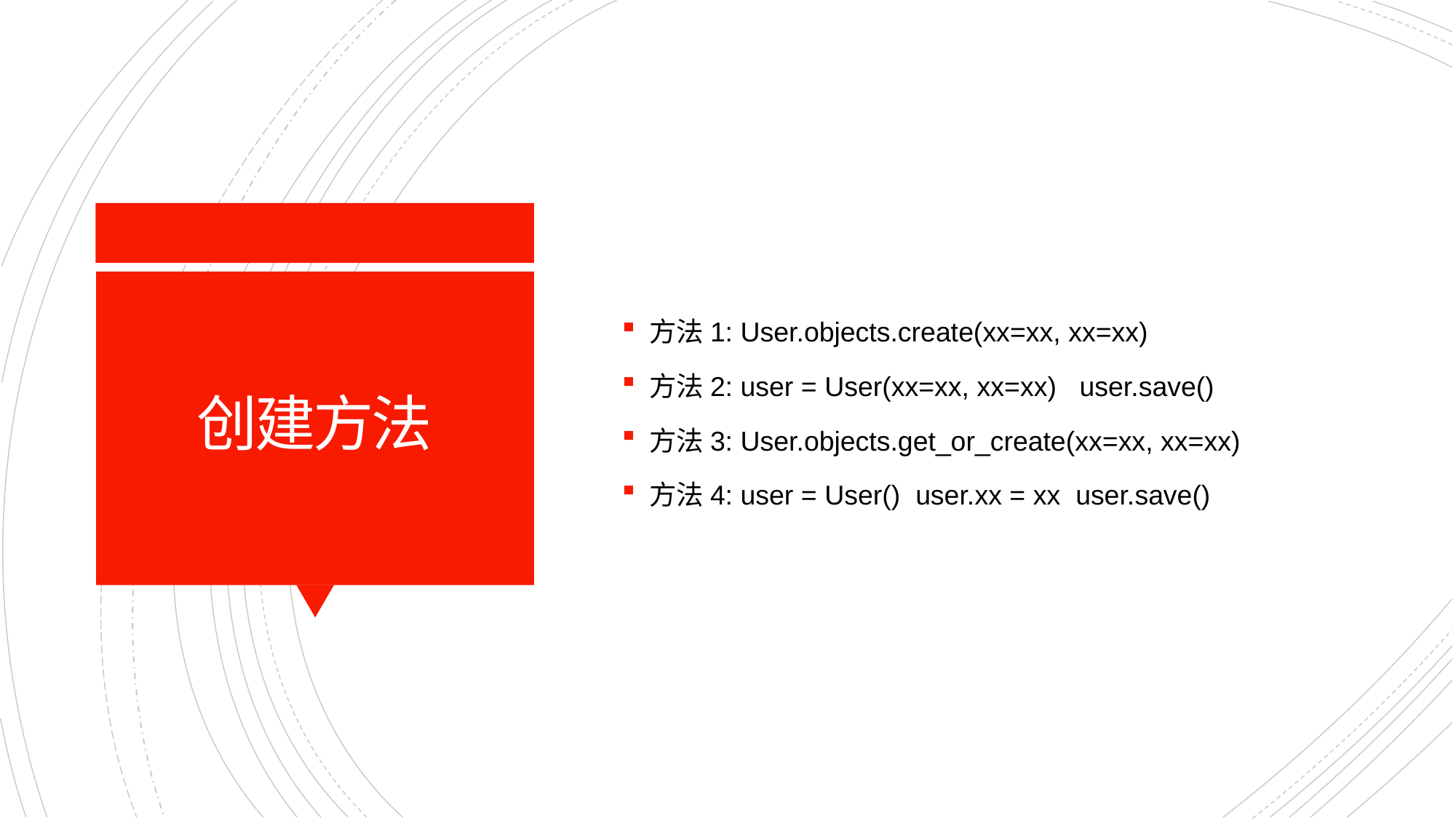

方法1: User.objects.create(xx=xx, xx=xx)
方法2: user = User(xx=xx, xx=xx)   user.save()
方法3: User.objects.get_or_create(xx=xx, xx=xx)
方法4: user = User()  user.xx = xx  user.save()
# 创建方法